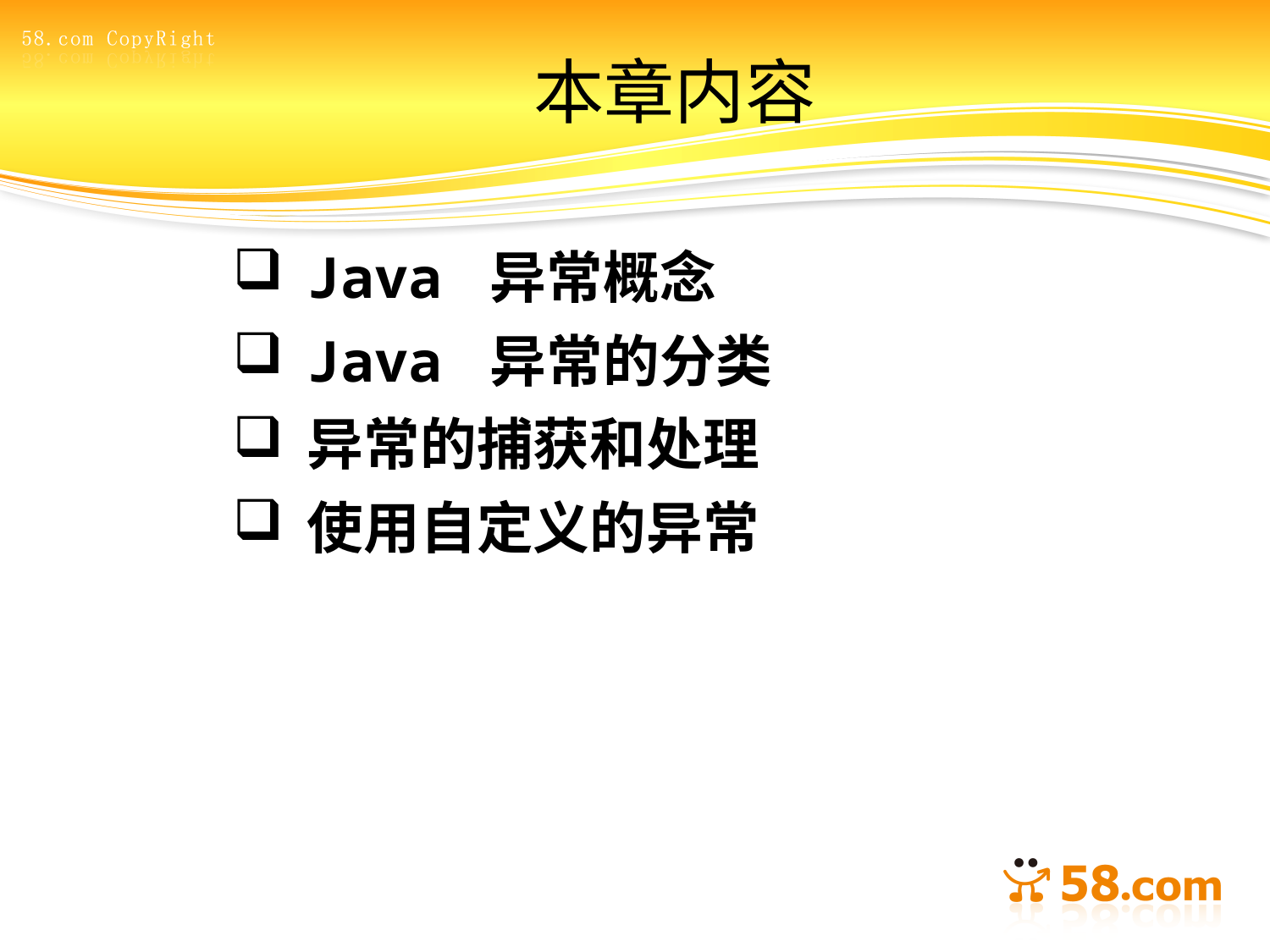

# 本章内容
Java 异常概念
Java 异常的分类
异常的捕获和处理
使用自定义的异常